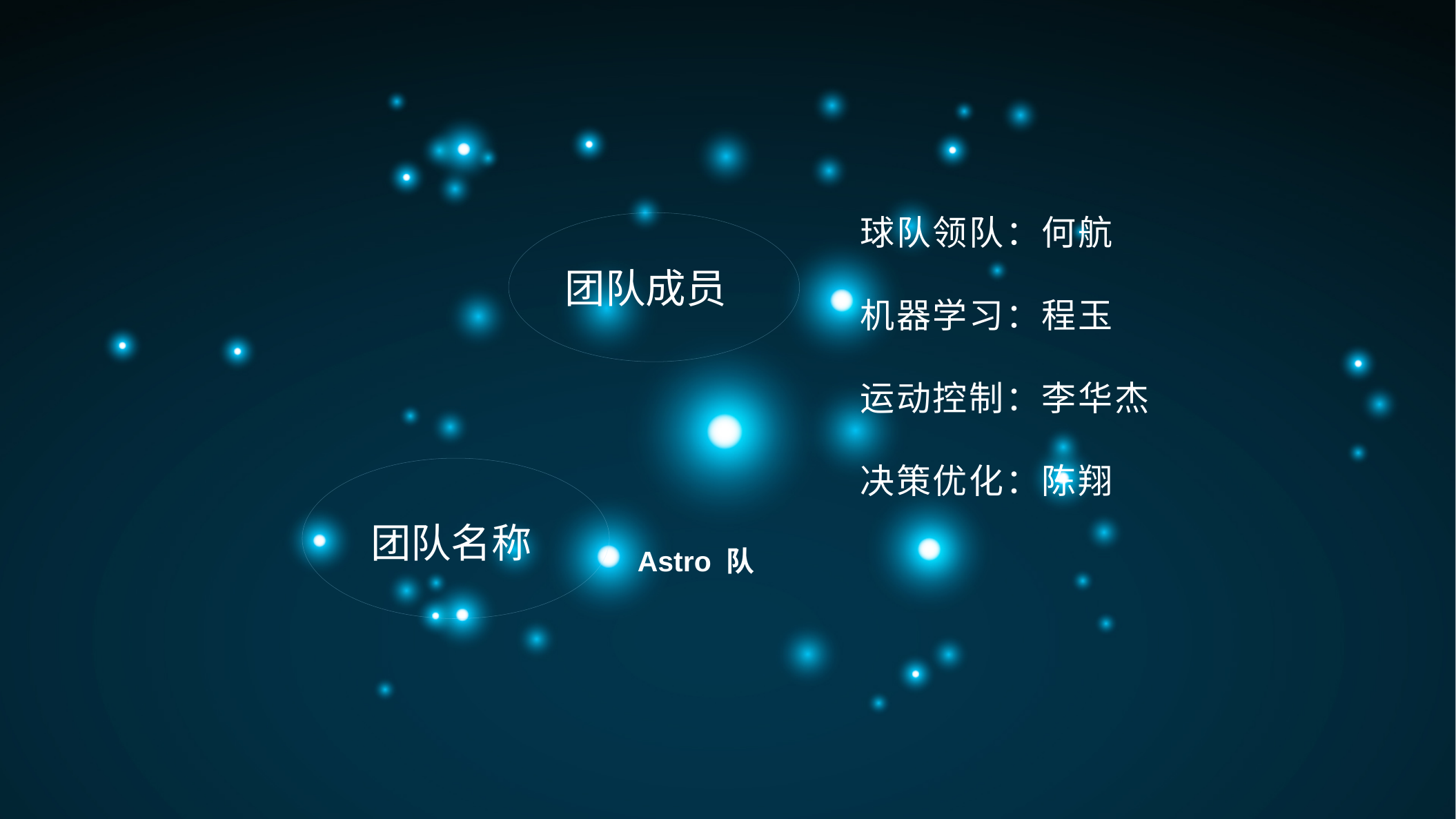

球队领队：何航
机器学习：程玉
运动控制：李华杰
决策优化：陈翔

团队成员

团队名称
Astro 队